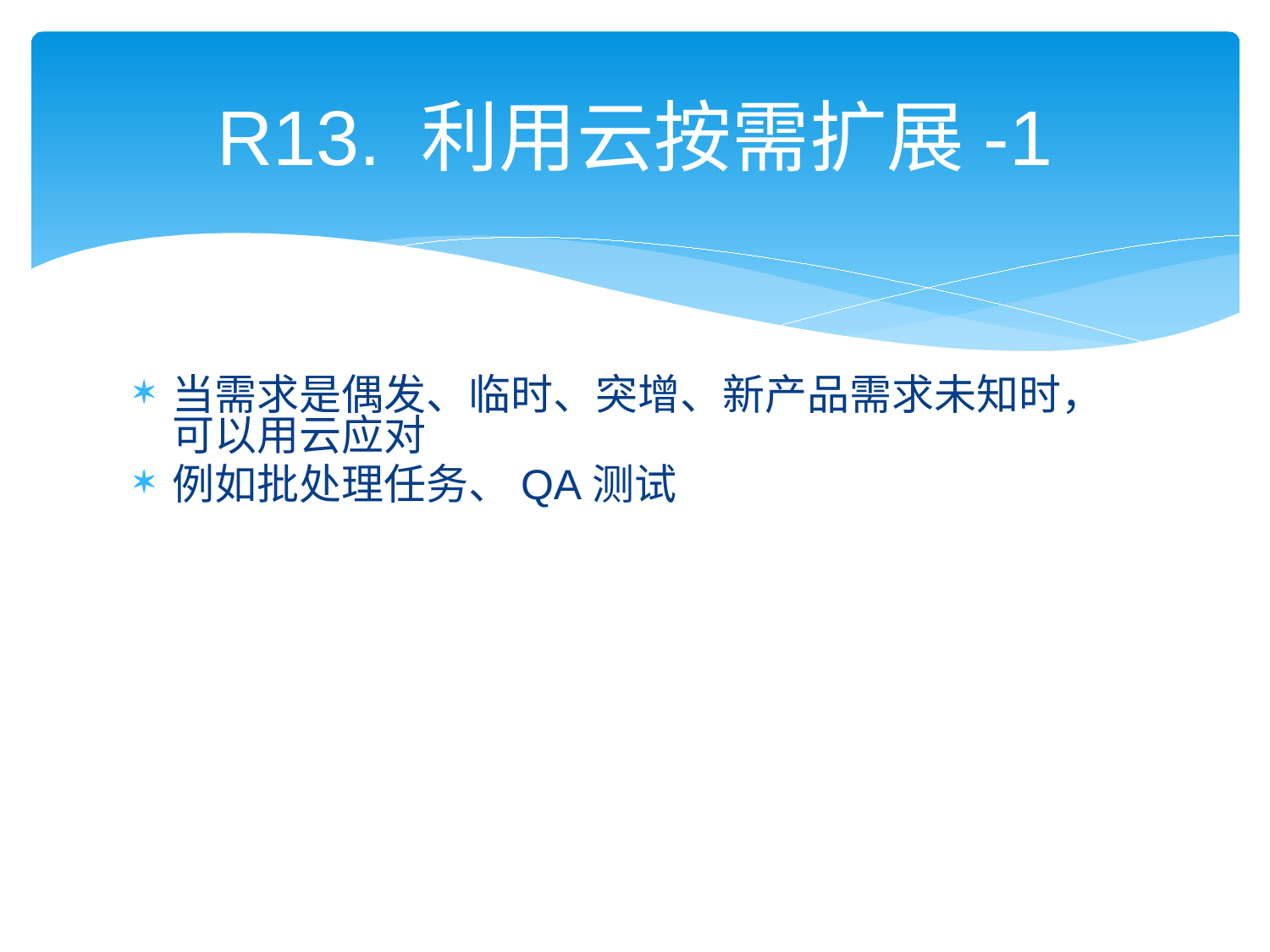

# R13. 利用云按需扩展-1
当需求是偶发、临时、突增、新产品需求未知时，可以用云应对
例如批处理任务、QA测试